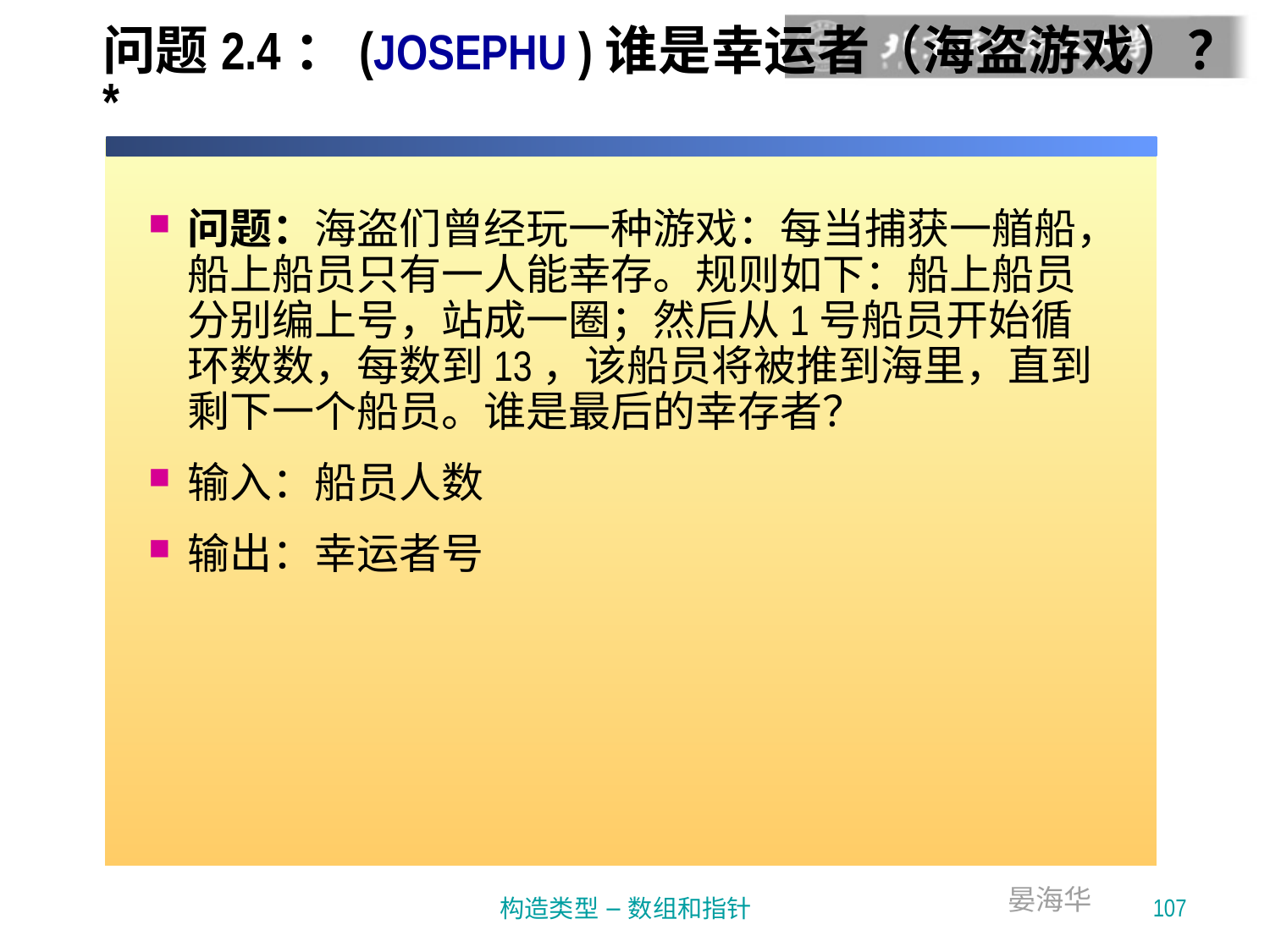

# 问题2.4：(JOSEPHU )谁是幸运者（海盗游戏）？*
问题：海盗们曾经玩一种游戏：每当捕获一艏船，船上船员只有一人能幸存。规则如下：船上船员分别编上号，站成一圈；然后从1号船员开始循环数数，每数到13，该船员将被推到海里，直到剩下一个船员。谁是最后的幸存者？
输入：船员人数
输出：幸运者号
107
构造类型 – 数组和指针